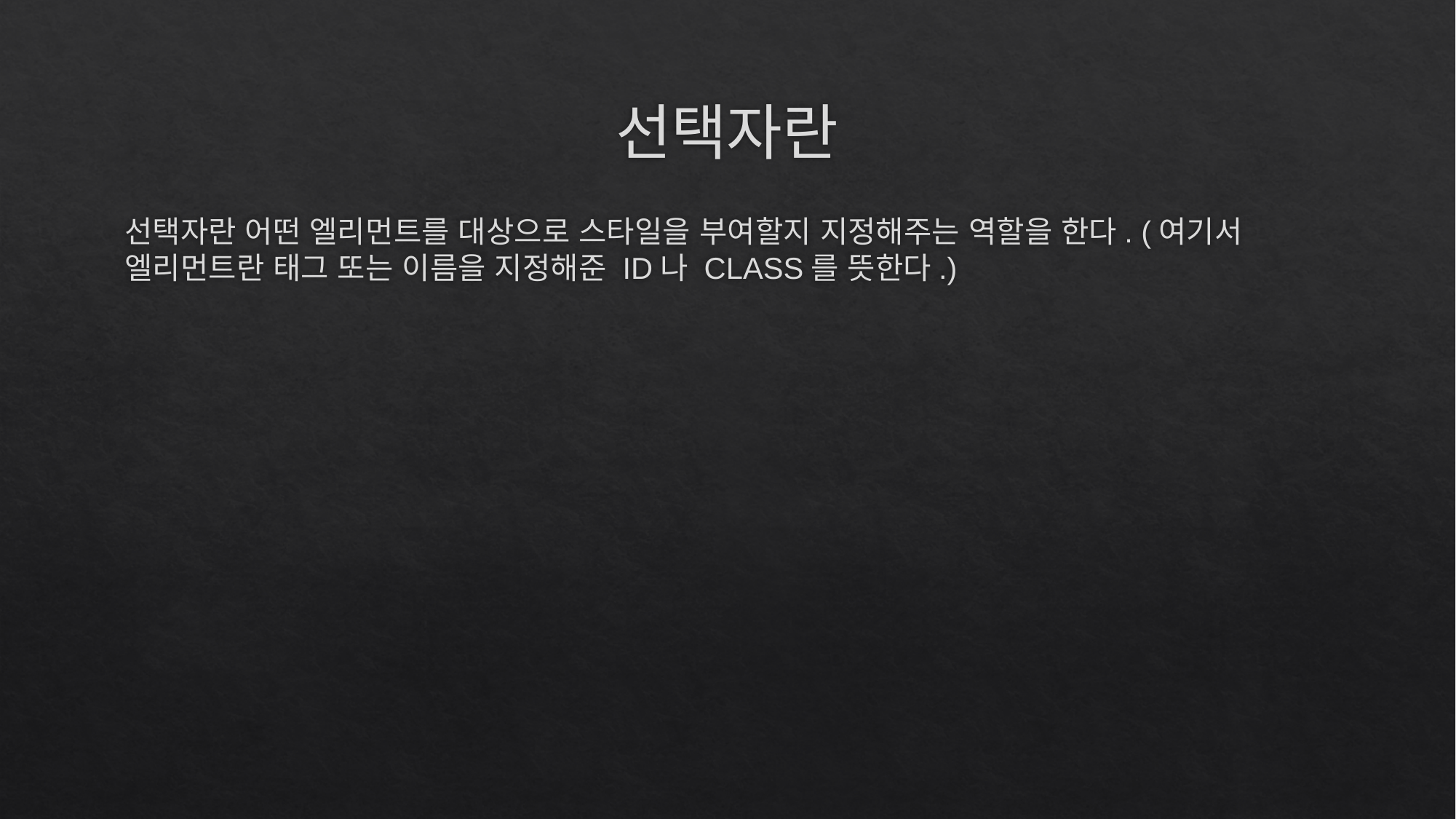

# 선택자란
선택자란 어떤 엘리먼트를 대상으로 스타일을 부여할지 지정해주는 역할을 한다. (여기서 엘리먼트란 태그 또는 이름을 지정해준 ID나 CLASS를 뜻한다.)